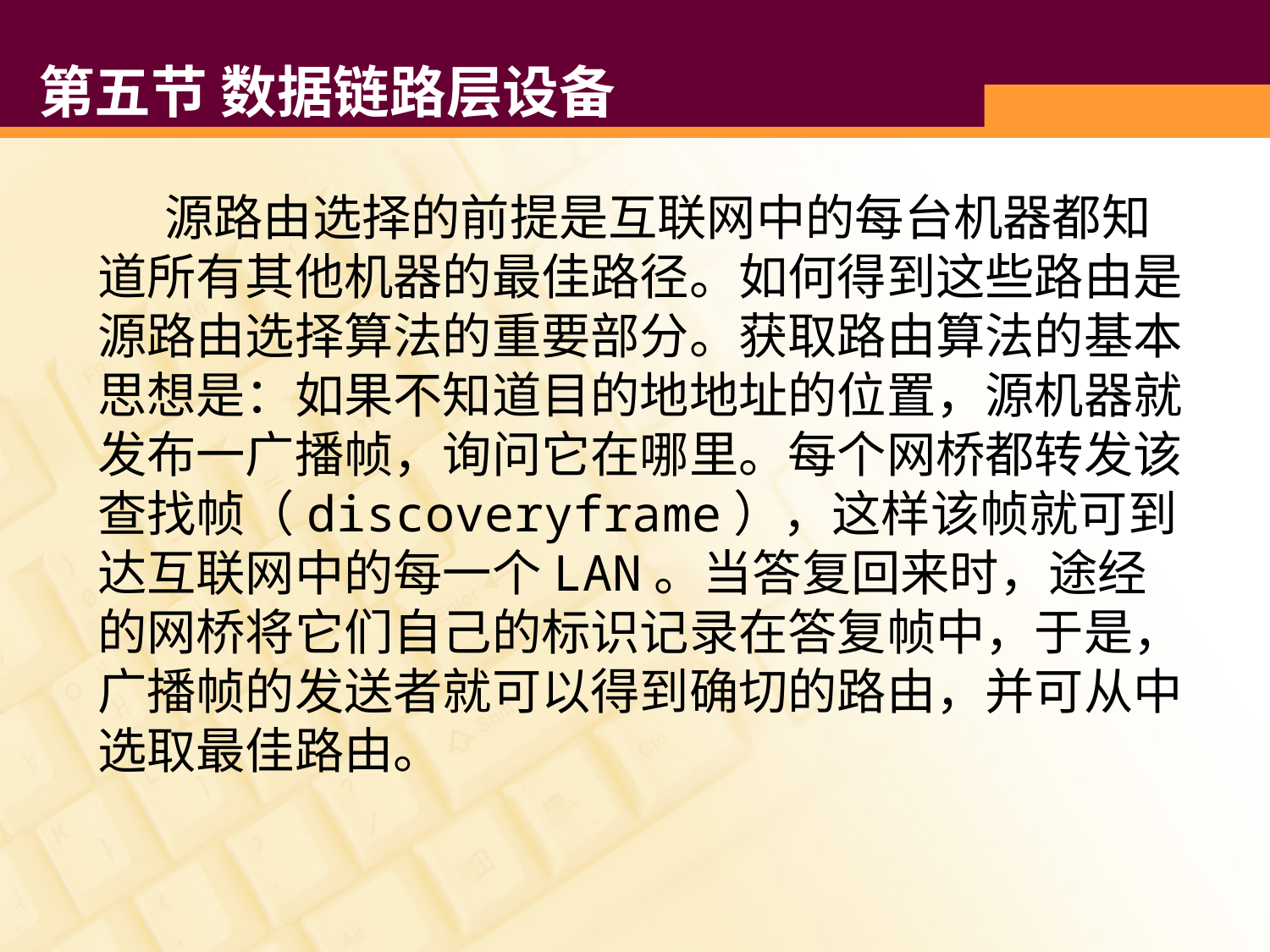

# 第五节 数据链路层设备
    源路由选择的前提是互联网中的每台机器都知道所有其他机器的最佳路径。如何得到这些路由是源路由选择算法的重要部分。获取路由算法的基本思想是：如果不知道目的地地址的位置，源机器就发布一广播帧，询问它在哪里。每个网桥都转发该查找帧（discoveryframe），这样该帧就可到达互联网中的每一个LAN。当答复回来时，途经的网桥将它们自己的标识记录在答复帧中，于是，广播帧的发送者就可以得到确切的路由，并可从中选取最佳路由。